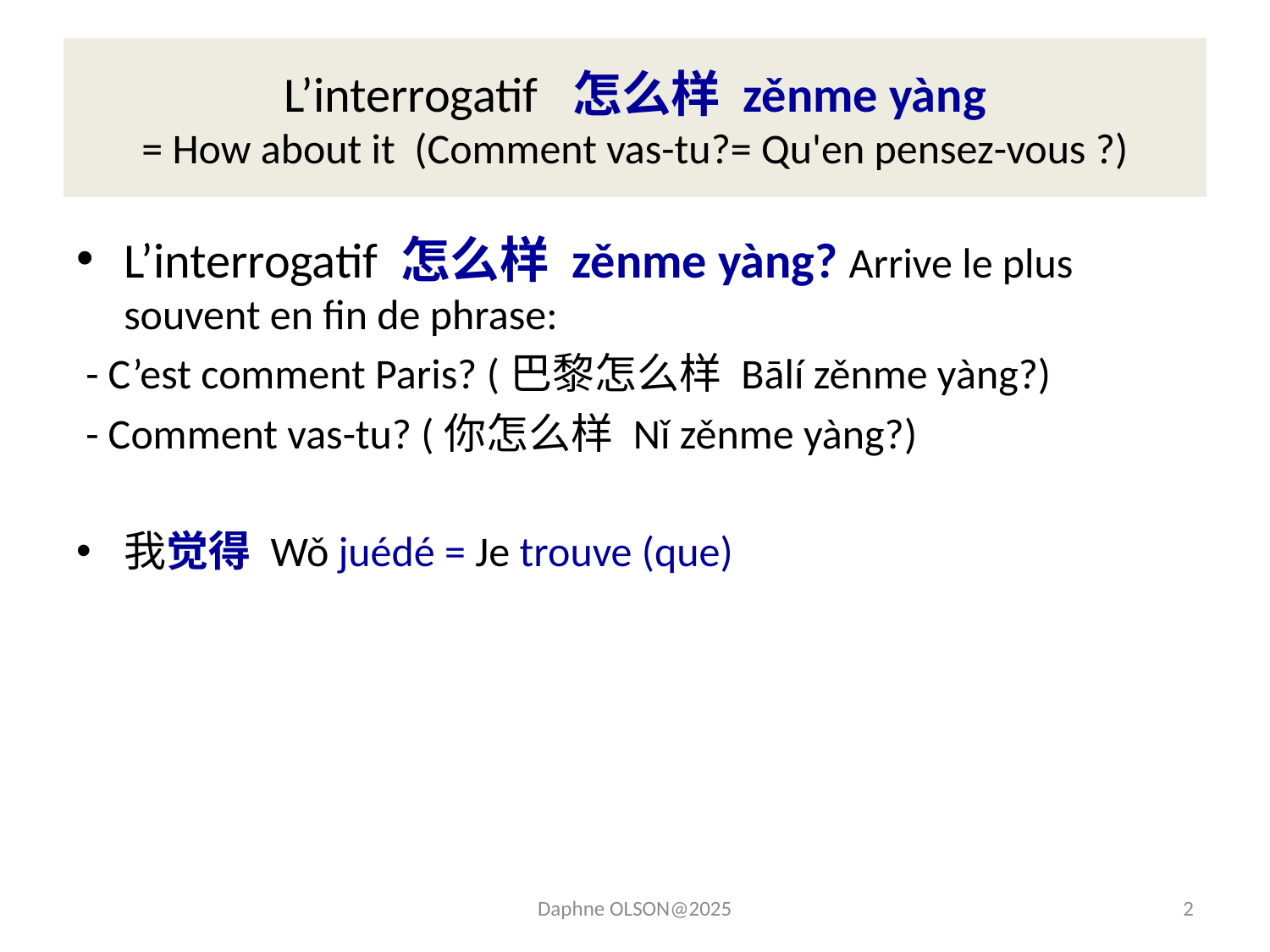

# L’interrogatif  怎么样 zěnme yàng = How about it  (Comment vas-tu?= Qu'en pensez-vous ?)
L’interrogatif 怎么样 zěnme yàng? Arrive le plus souvent en fin de phrase:
 - C’est comment Paris? (巴黎怎么样 Bālí zěnme yàng?)
 - Comment vas-tu? (你怎么样 Nǐ zěnme yàng?)

我觉得 Wǒ juédé = Je trouve (que)

Daphne OLSON@2025
2